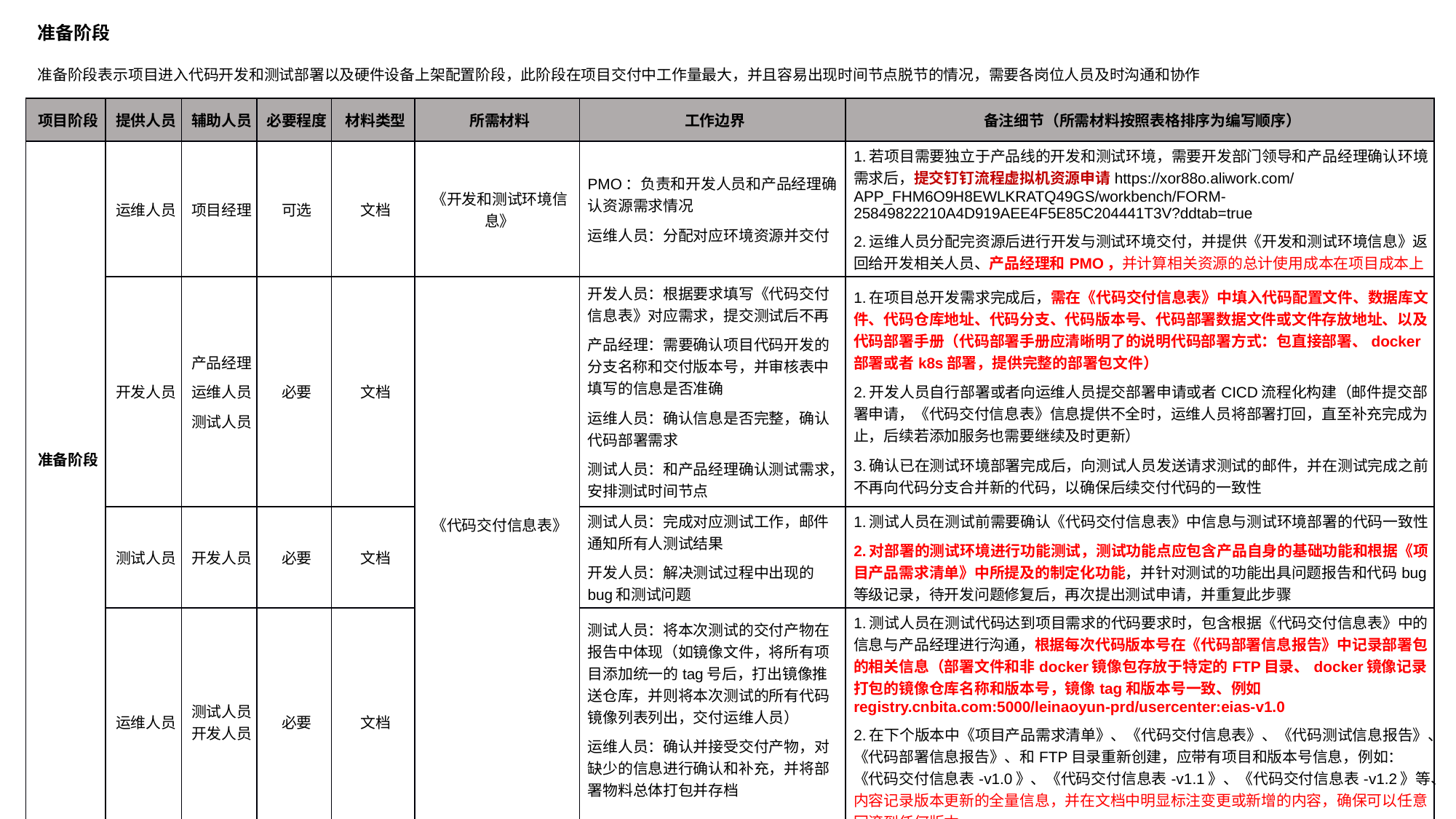

准备阶段

准备阶段表示项目进入代码开发和测试部署以及硬件设备上架配置阶段，此阶段在项目交付中工作量最大，并且容易出现时间节点脱节的情况，需要各岗位人员及时沟通和协作
| 项目阶段 | 提供人员 | 辅助人员 | 必要程度 | 材料类型 | 所需材料 | 工作边界 | 备注细节（所需材料按照表格排序为编写顺序） |
| --- | --- | --- | --- | --- | --- | --- | --- |
| 准备阶段 | 运维人员 | 项目经理 | 可选 | 文档 | 《开发和测试环境信息》 | PMO：负责和开发人员和产品经理确认资源需求情况 运维人员：分配对应环境资源并交付 | 1.若项目需要独立于产品线的开发和测试环境，需要开发部门领导和产品经理确认环境需求后，提交钉钉流程虚拟机资源申请https://xor88o.aliwork.com/APP\_FHM6O9H8EWLKRATQ49GS/workbench/FORM-25849822210A4D919AEE4F5E85C204441T3V?ddtab=true 2.运维人员分配完资源后进行开发与测试环境交付，并提供《开发和测试环境信息》返回给开发相关人员、产品经理和PMO，并计算相关资源的总计使用成本在项目成本上 |
|  | 开发人员 | 产品经理 运维人员 测试人员 | 必要 | 文档 | 《代码交付信息表》 | 开发人员：根据要求填写《代码交付信息表》对应需求，提交测试后不再 产品经理：需要确认项目代码开发的分支名称和交付版本号，并审核表中填写的信息是否准确 运维人员：确认信息是否完整，确认代码部署需求 测试人员：和产品经理确认测试需求，安排测试时间节点 | 1.在项目总开发需求完成后，需在《代码交付信息表》中填入代码配置文件、数据库文件、代码仓库地址、代码分支、代码版本号、代码部署数据文件或文件存放地址、以及代码部署手册（代码部署手册应清晰明了的说明代码部署方式：包直接部署、docker部署或者k8s部署，提供完整的部署包文件） 2.开发人员自行部署或者向运维人员提交部署申请或者CICD流程化构建（邮件提交部署申请，《代码交付信息表》信息提供不全时，运维人员将部署打回，直至补充完成为止，后续若添加服务也需要继续及时更新） 3.确认已在测试环境部署完成后，向测试人员发送请求测试的邮件，并在测试完成之前不再向代码分支合并新的代码，以确保后续交付代码的一致性 |
|  | 测试人员 | 开发人员 | 必要 | 文档 |  | 测试人员：完成对应测试工作，邮件通知所有人测试结果 开发人员：解决测试过程中出现的bug和测试问题 | 1.测试人员在测试前需要确认《代码交付信息表》中信息与测试环境部署的代码一致性 2.对部署的测试环境进行功能测试，测试功能点应包含产品自身的基础功能和根据《项目产品需求清单》中所提及的制定化功能，并针对测试的功能出具问题报告和代码bug等级记录，待开发问题修复后，再次提出测试申请，并重复此步骤 |
|  | 运维人员 | 测试人员开发人员 | 必要 | 文档 |  | 测试人员：将本次测试的交付产物在报告中体现（如镜像文件，将所有项目添加统一的tag号后，打出镜像推送仓库，并则将本次测试的所有代码镜像列表列出，交付运维人员） 运维人员：确认并接受交付产物，对缺少的信息进行确认和补充，并将部署物料总体打包并存档 | 1.测试人员在测试代码达到项目需求的代码要求时，包含根据《代码交付信息表》中的信息与产品经理进行沟通，根据每次代码版本号在《代码部署信息报告》中记录部署包的相关信息（部署文件和非docker镜像包存放于特定的FTP目录、docker镜像记录打包的镜像仓库名称和版本号，镜像tag和版本号一致、例如registry.cnbita.com:5000/leinaoyun-prd/usercenter:eias-v1.0 2.在下个版本中《项目产品需求清单》、《代码交付信息表》、《代码测试信息报告》、《代码部署信息报告》、和FTP目录重新创建，应带有项目和版本号信息，例如：《代码交付信息表-v1.0》、《代码交付信息表-v1.1》、《代码交付信息表-v1.2》等、内容记录版本更新的全量信息，并在文档中明显标注变更或新增的内容，确保可以任意回滚到任何版本 |